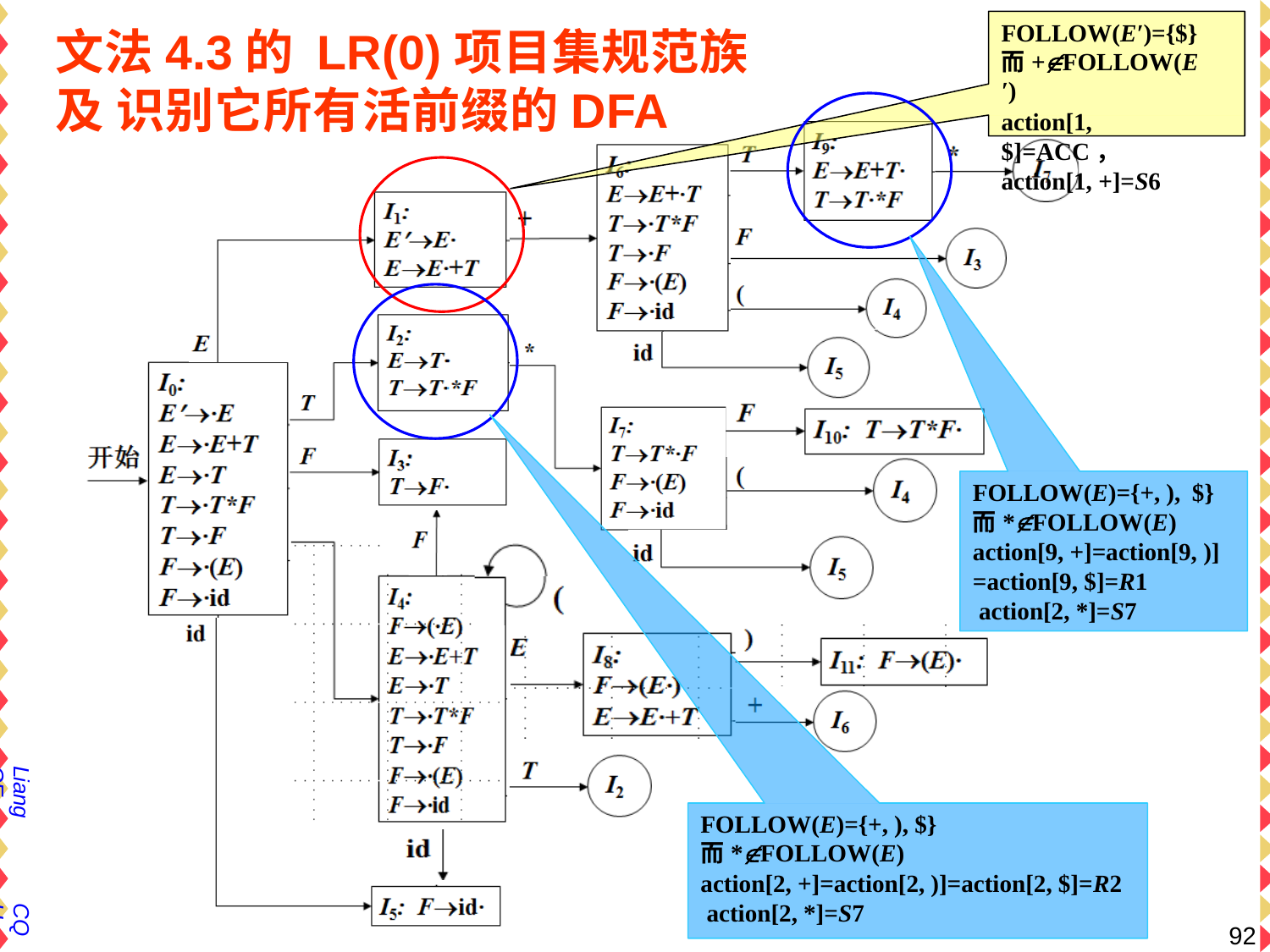

FOLLOW(E′)={$}
而+∉FOLLOW(E′)
action[1, $]=ACC，  action[1, +]=S6
# 文法4.3的 LR(0)项目集规范族及 识别它所有活前缀的DFA

FOLLOW(E)={+, ), $}
而*∉FOLLOW(E)
action[9, +]=action[9, )]
=action[9, $]=R1  action[2, *]=S7

Liang GE
FOLLOW(E)={+, ), $}
而*∉FOLLOW(E)
action[2, +]=action[2, )]=action[2, $]=R2  action[2, *]=S7

CQU
92